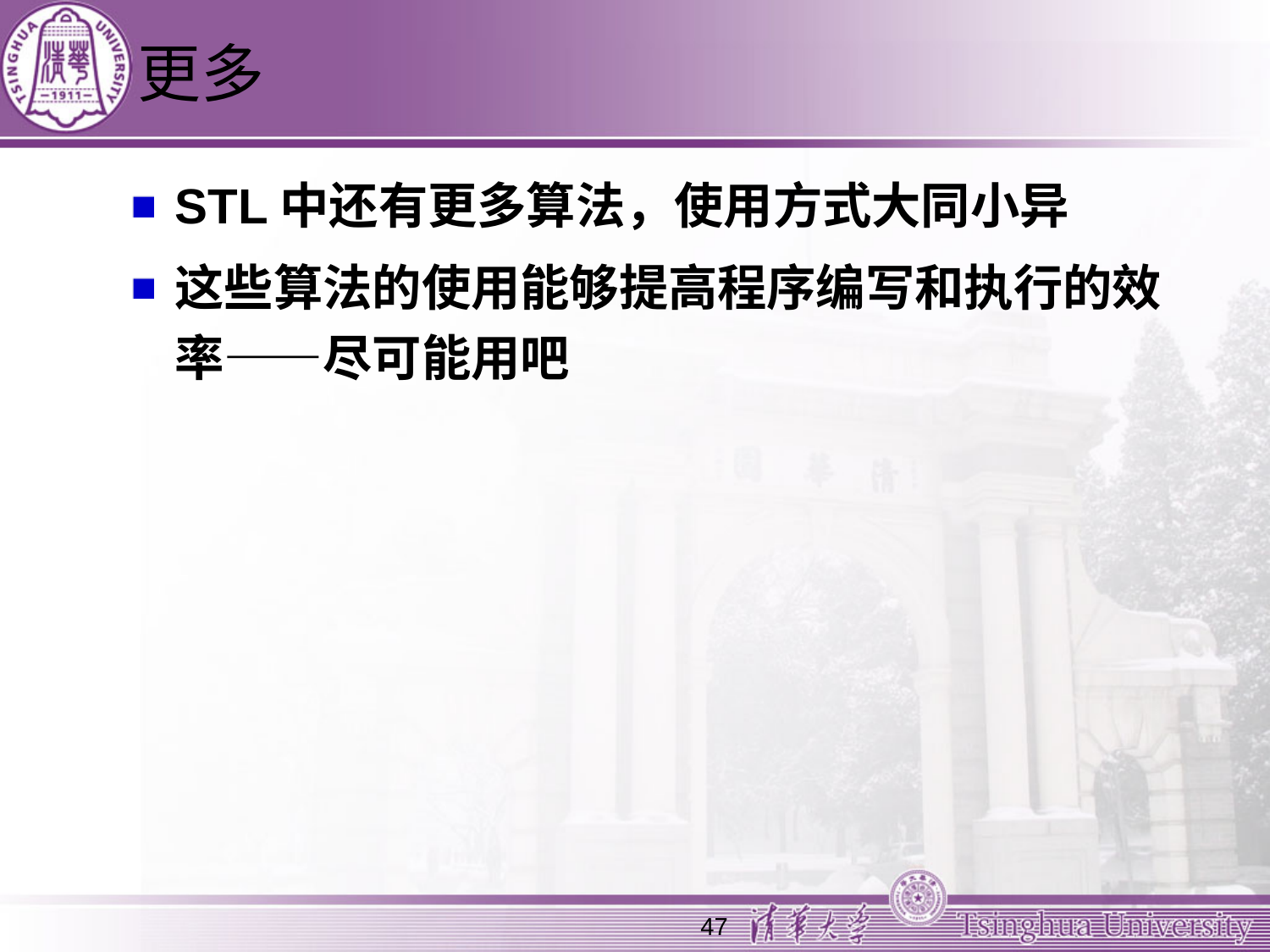

# 更多
STL中还有更多算法，使用方式大同小异
这些算法的使用能够提高程序编写和执行的效率——尽可能用吧

47